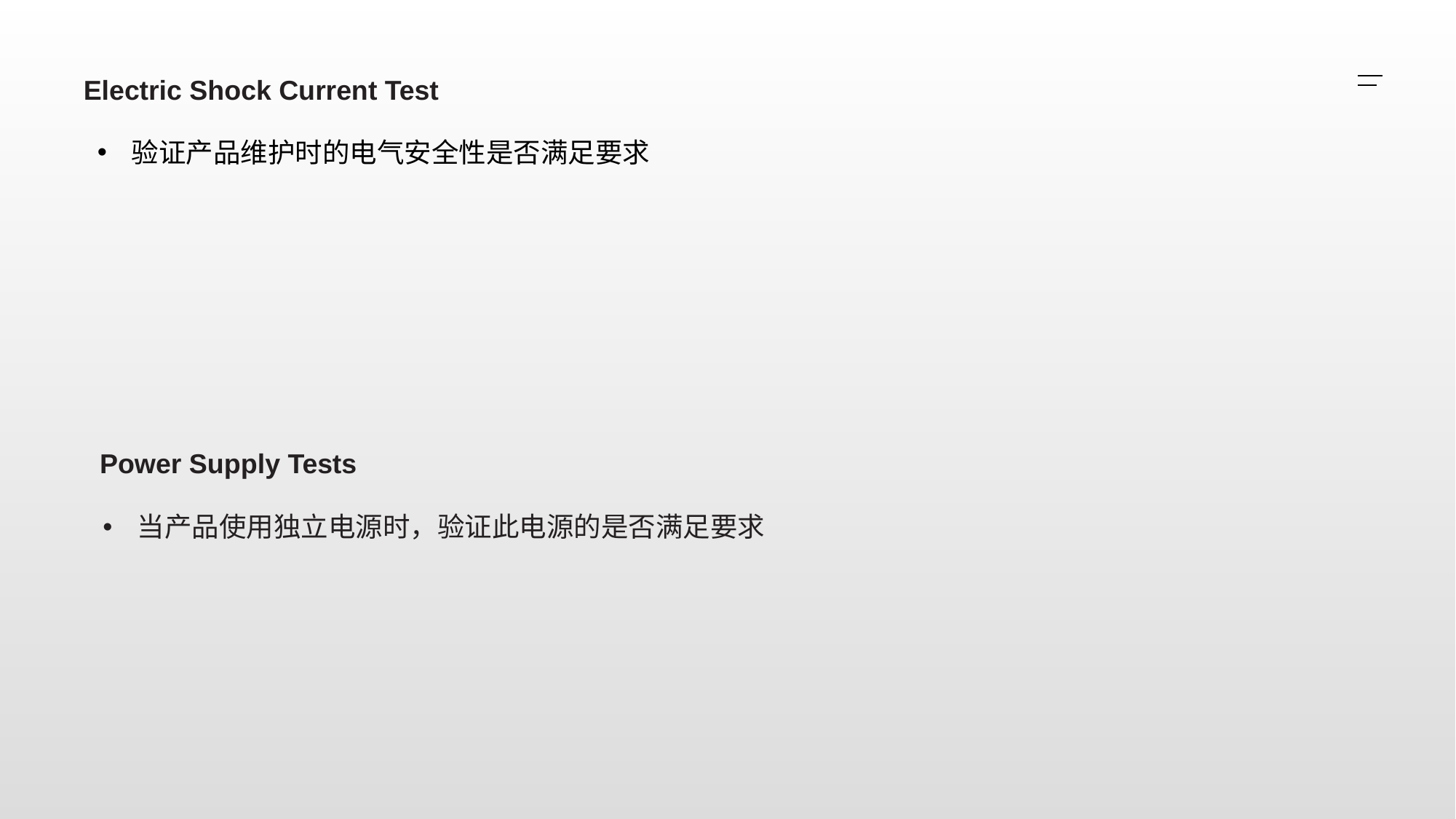

Electric Shock Current Test
验证产品维护时的电气安全性是否满足要求

Power Supply Tests

当产品使用独立电源时，验证此电源的是否满足要求